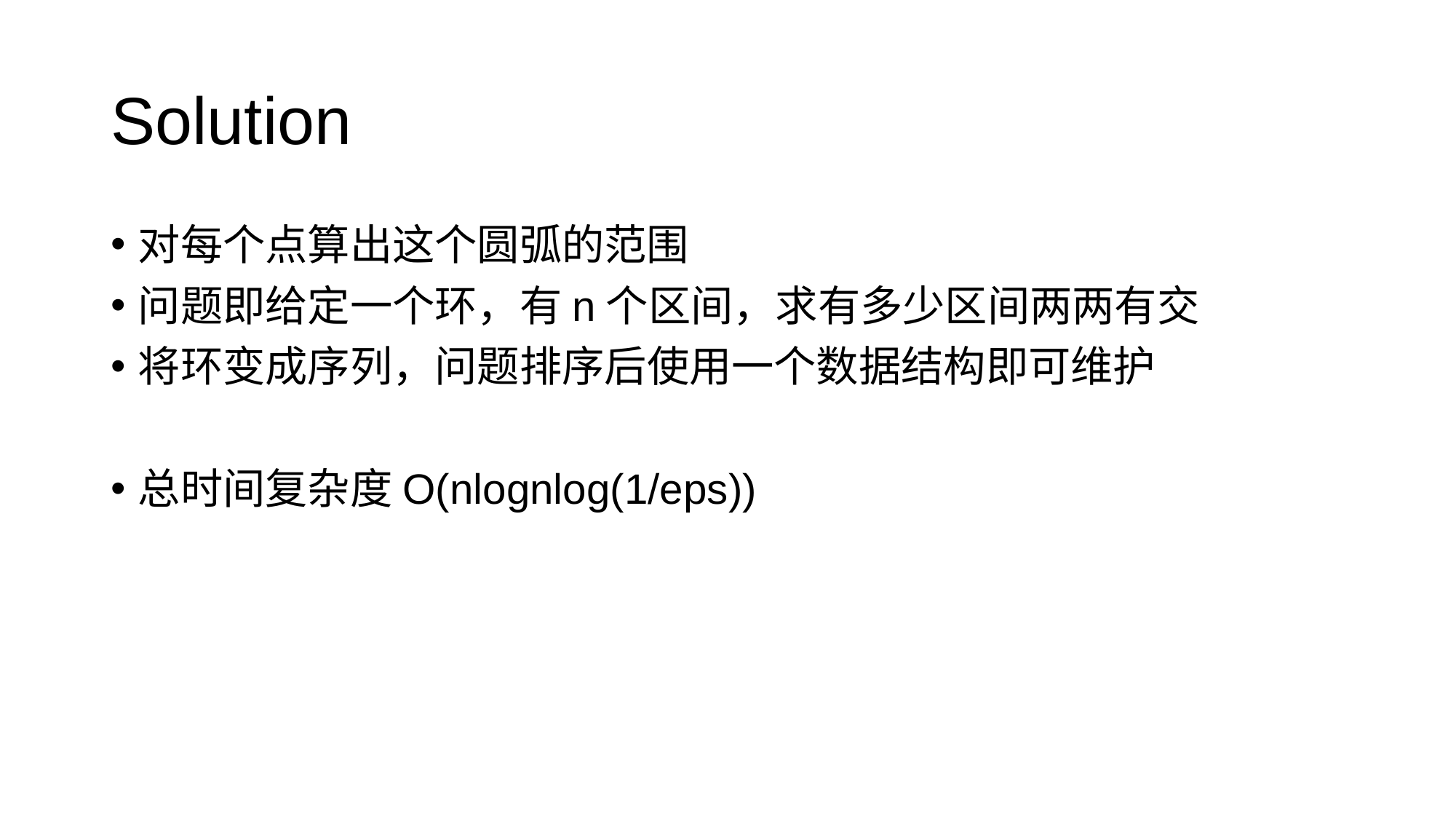

# Solution
对每个点算出这个圆弧的范围
问题即给定一个环，有n个区间，求有多少区间两两有交
将环变成序列，问题排序后使用一个数据结构即可维护

总时间复杂度O(nlognlog(1/eps))